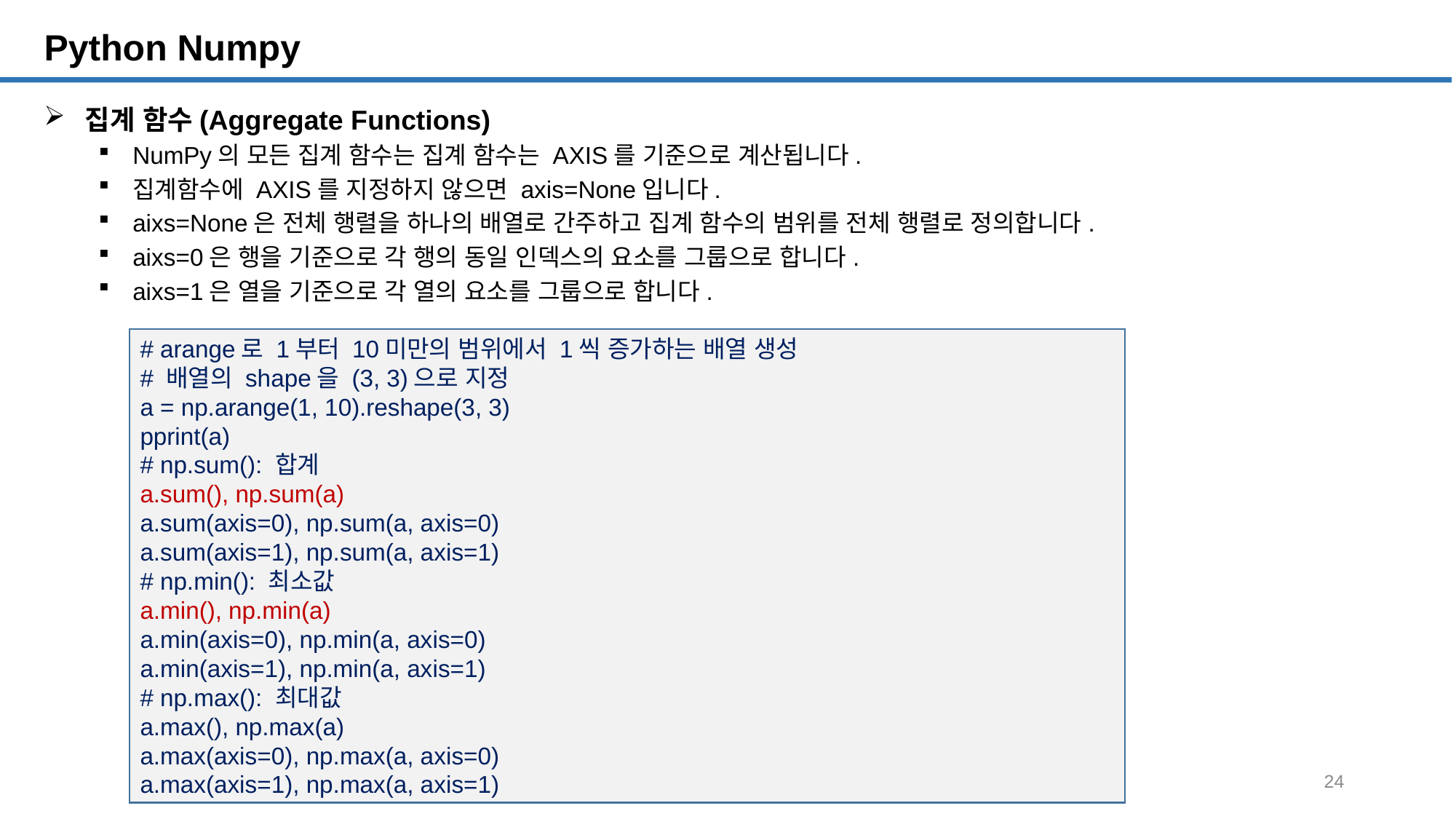

SQL 튜닝 개요
# Python Numpy

집계 함수(Aggregate Functions)
NumPy의 모든 집계 함수는 집계 함수는 AXIS를 기준으로 계산됩니다.
집계함수에 AXIS를 지정하지 않으면 axis=None입니다.
aixs=None은 전체 행렬을 하나의 배열로 간주하고 집계 함수의 범위를 전체 행렬로 정의합니다.
aixs=0은 행을 기준으로 각 행의 동일 인덱스의 요소를 그룹으로 합니다.
aixs=1은 열을 기준으로 각 열의 요소를 그룹으로 합니다.

# arange로 1부터 10미만의 범위에서 1씩 증가하는 배열 생성
# 배열의 shape을 (3, 3)으로 지정
a = np.arange(1, 10).reshape(3, 3)
pprint(a)
# np.sum(): 합계
a.sum(), np.sum(a)
a.sum(axis=0), np.sum(a, axis=0)
a.sum(axis=1), np.sum(a, axis=1)
# np.min(): 최소값
a.min(), np.min(a)
a.min(axis=0), np.min(a, axis=0)
a.min(axis=1), np.min(a, axis=1)
# np.max(): 최대값
a.max(), np.max(a)
a.max(axis=0), np.max(a, axis=0)
a.max(axis=1), np.max(a, axis=1)
24